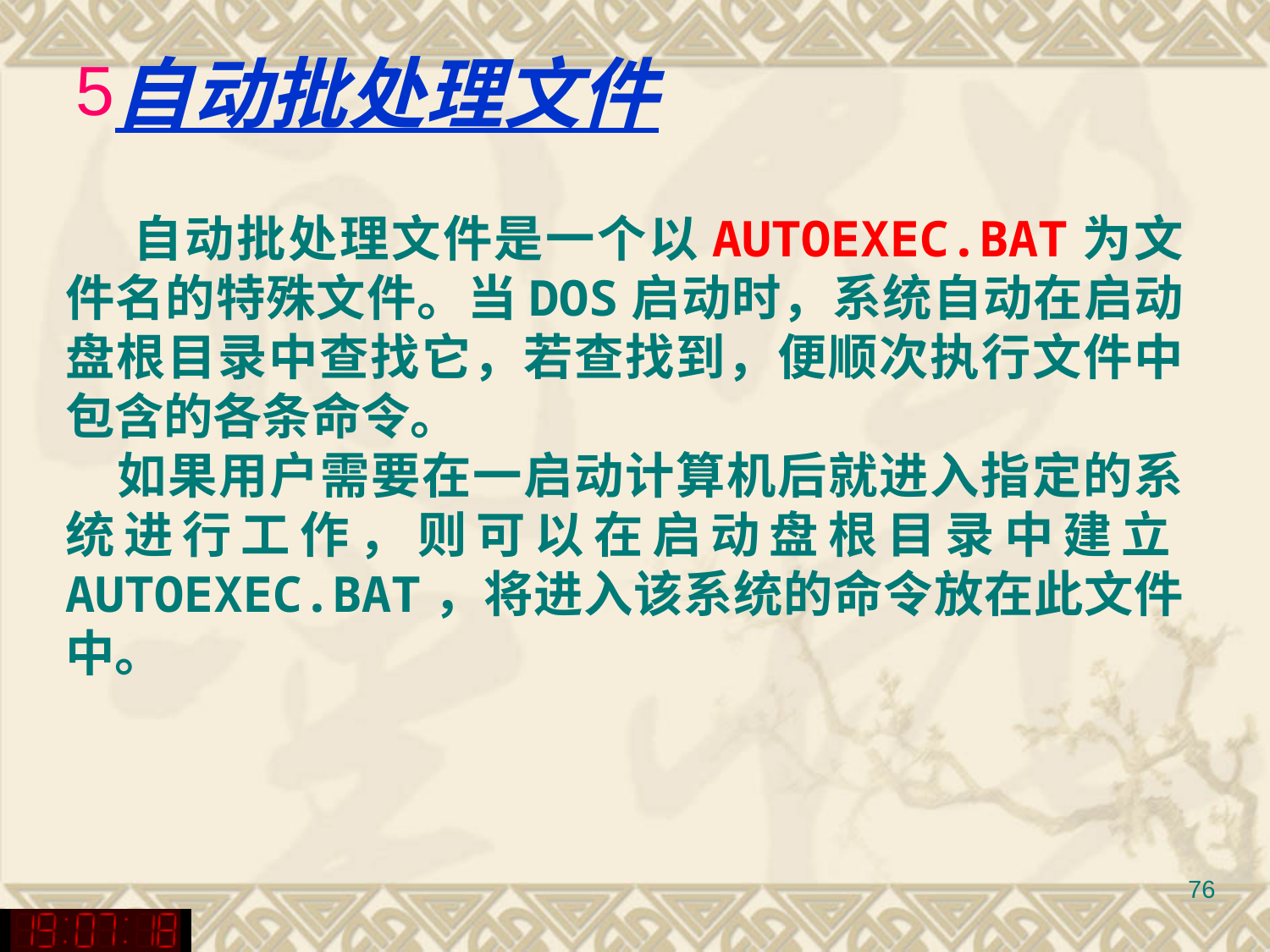

自动批处理文件
    自动批处理文件是一个以AUTOEXEC.BAT为文件名的特殊文件。当DOS启动时，系统自动在启动盘根目录中查找它，若查找到，便顺次执行文件中包含的各条命令。
   如果用户需要在一启动计算机后就进入指定的系统进行工作，则可以在启动盘根目录中建立AUTOEXEC.BAT，将进入该系统的命令放在此文件中。
76